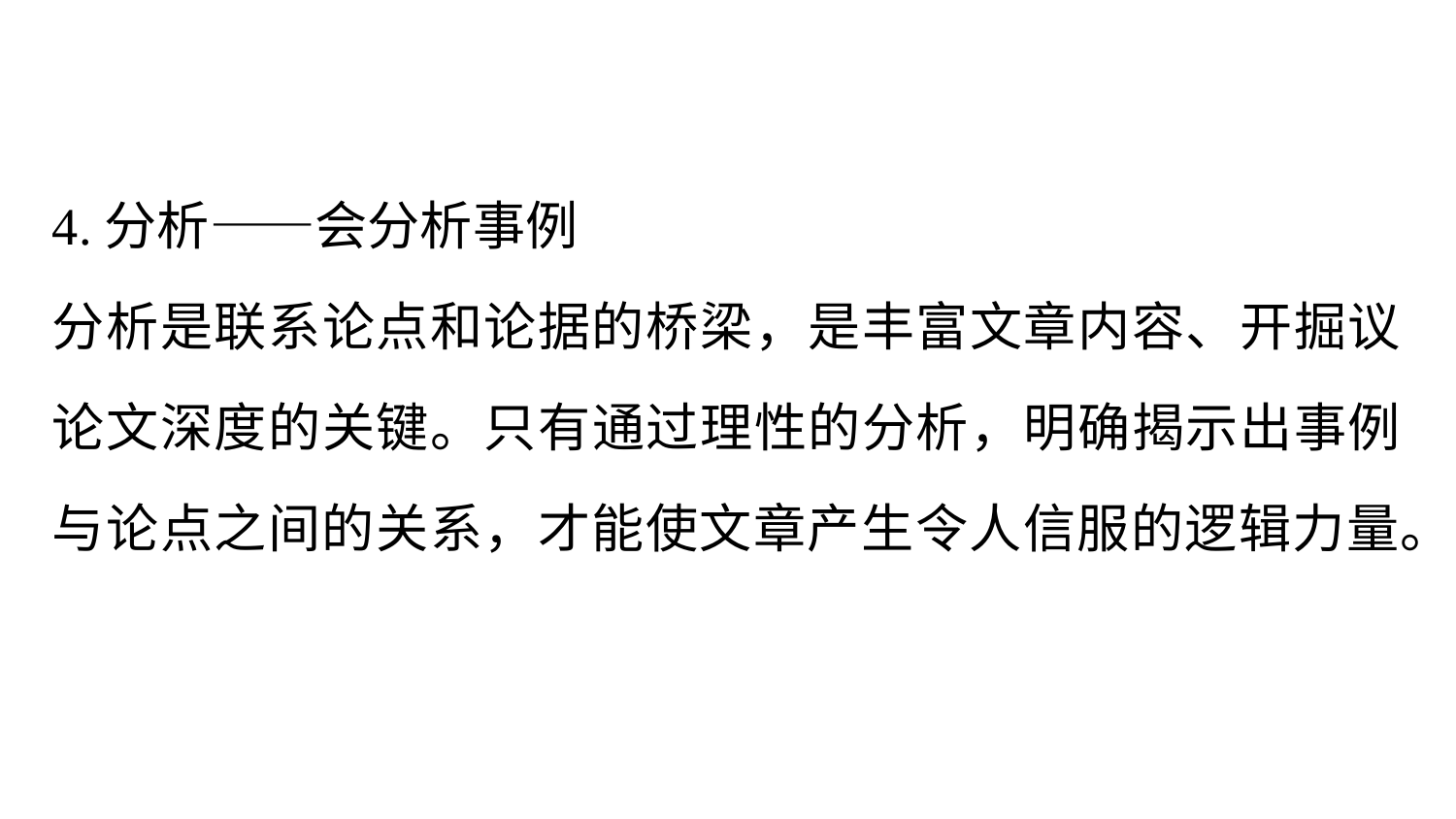

4.分析——会分析事例
分析是联系论点和论据的桥梁，是丰富文章内容、开掘议论文深度的关键。只有通过理性的分析，明确揭示出事例与论点之间的关系，才能使文章产生令人信服的逻辑力量。